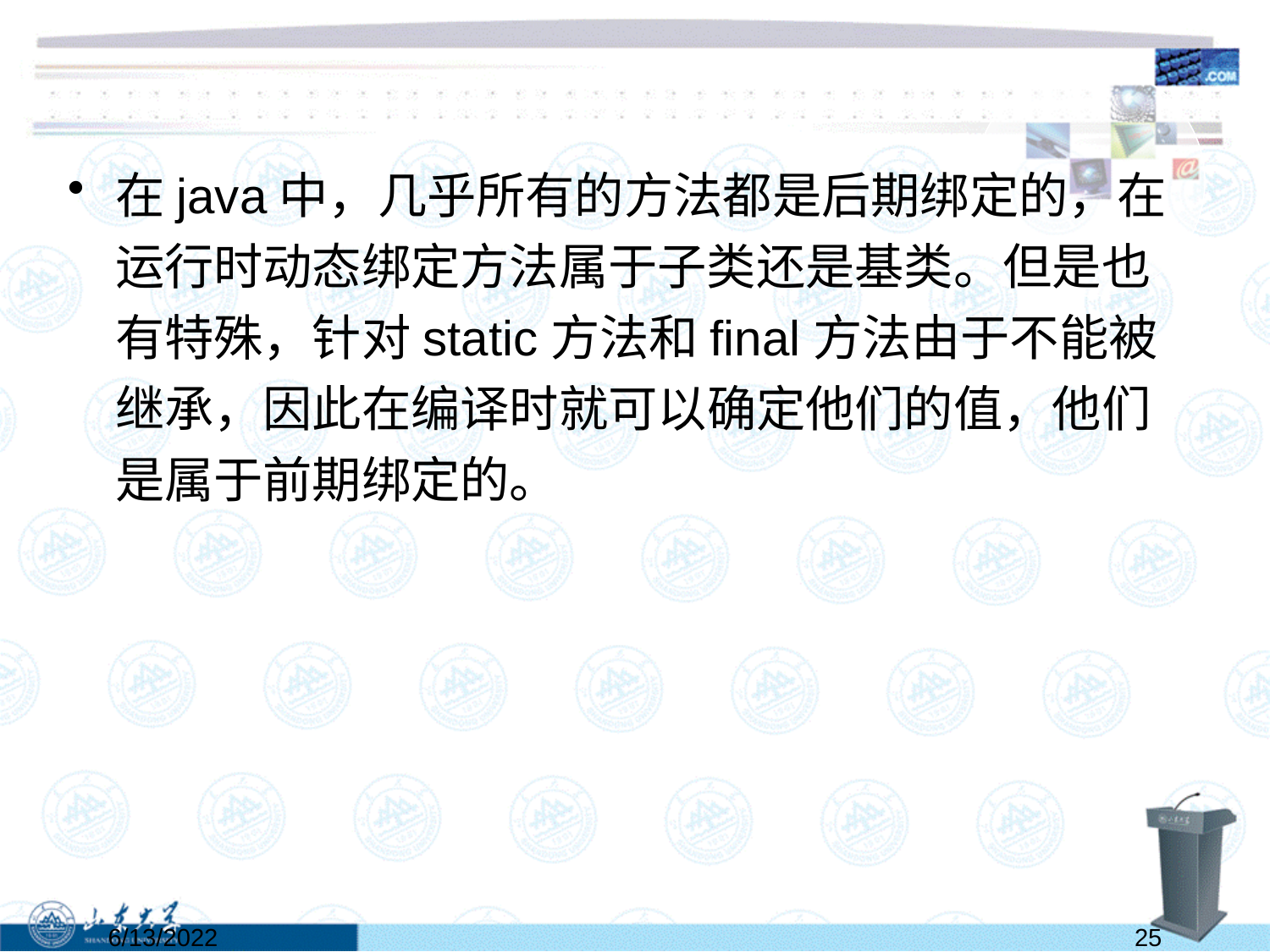

在java中，几乎所有的方法都是后期绑定的，在运行时动态绑定方法属于子类还是基类。但是也有特殊，针对static方法和final方法由于不能被继承，因此在编译时就可以确定他们的值，他们是属于前期绑定的。

6/13/2022
25